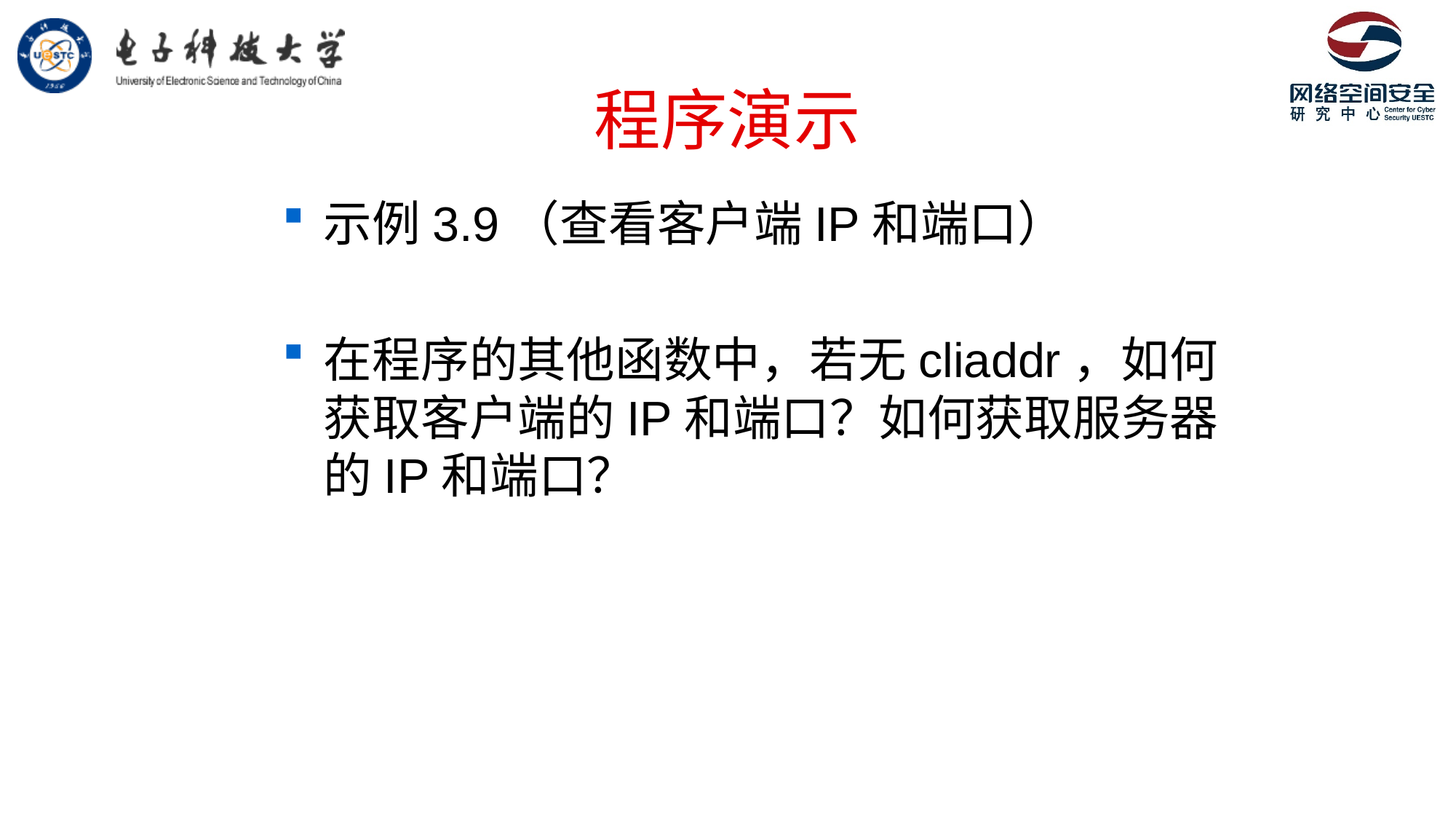

# 程序演示
示例3.9（查看客户端IP和端口）

在程序的其他函数中，若无cliaddr，如何获取客户端的IP和端口？如何获取服务器的IP和端口？